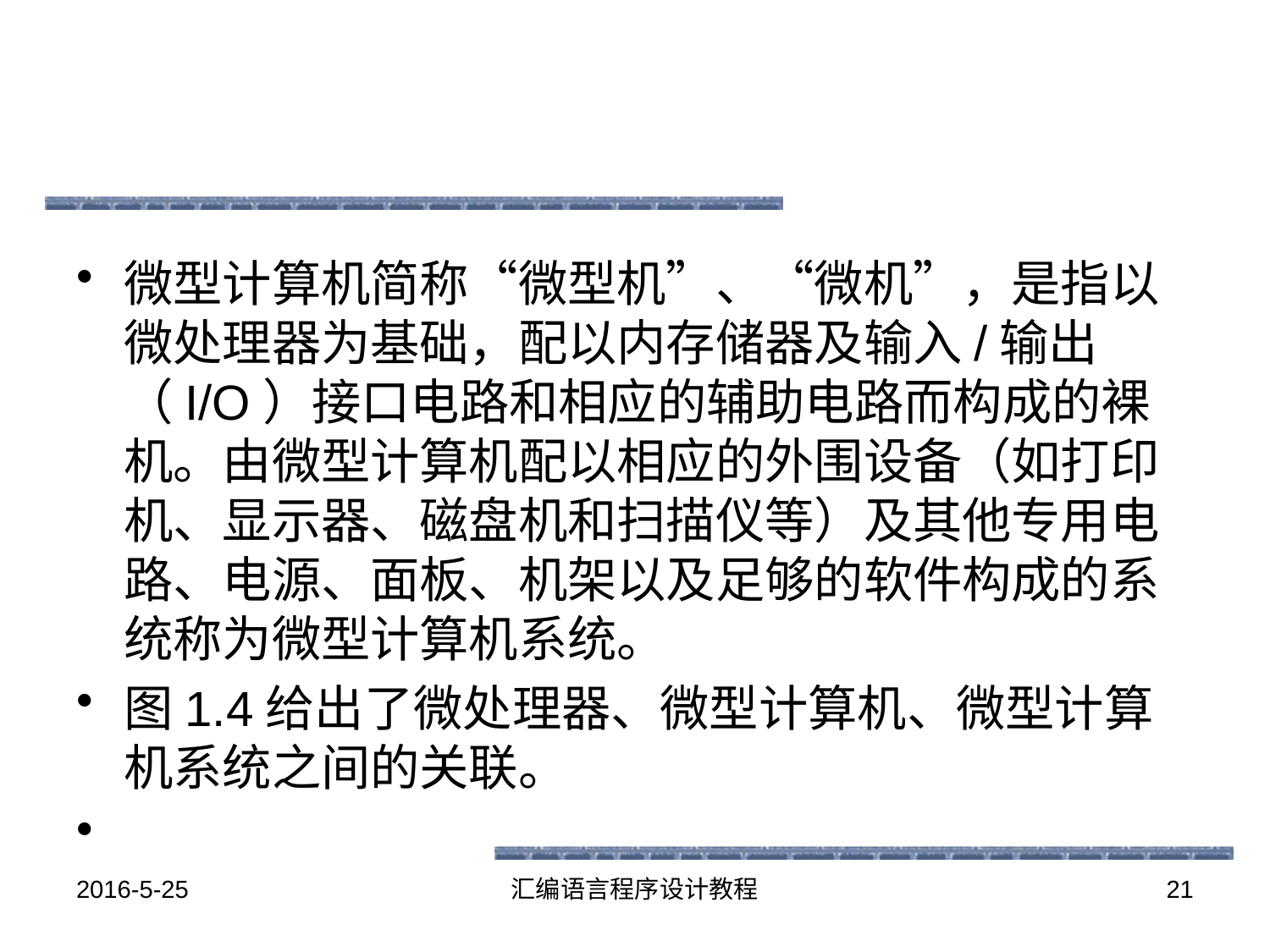

微型计算机简称“微型机”、“微机”，是指以微处理器为基础，配以内存储器及输入/输出（I/O）接口电路和相应的辅助电路而构成的裸机。由微型计算机配以相应的外围设备（如打印机、显示器、磁盘机和扫描仪等）及其他专用电路、电源、面板、机架以及足够的软件构成的系统称为微型计算机系统。
图1.4给出了微处理器、微型计算机、微型计算机系统之间的关联。

2016-5-25
汇编语言程序设计教程
21